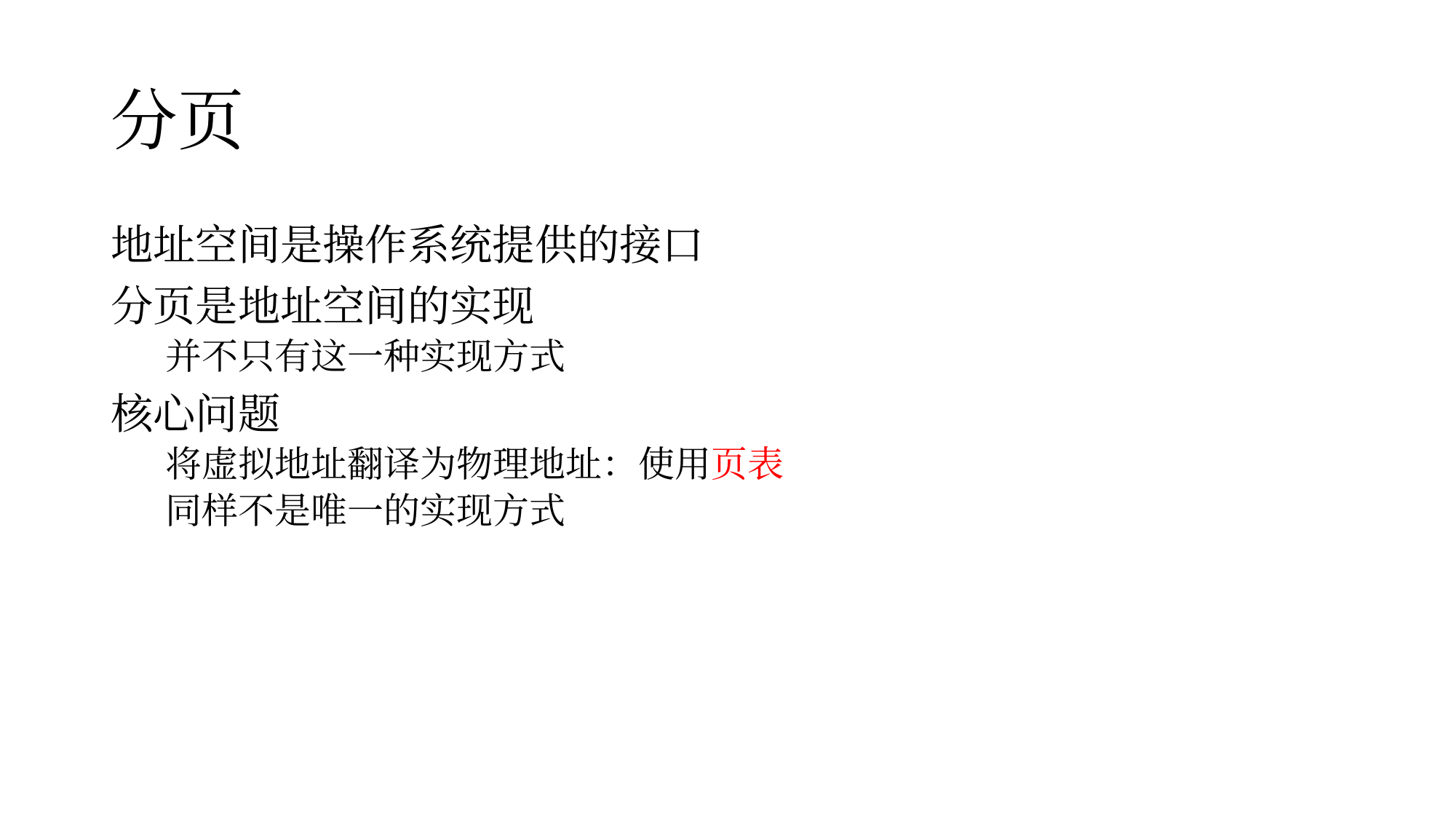

# 分页
地址空间是操作系统提供的接口
分页是地址空间的实现
并不只有这一种实现方式
核心问题
将虚拟地址翻译为物理地址：使用页表
同样不是唯一的实现方式